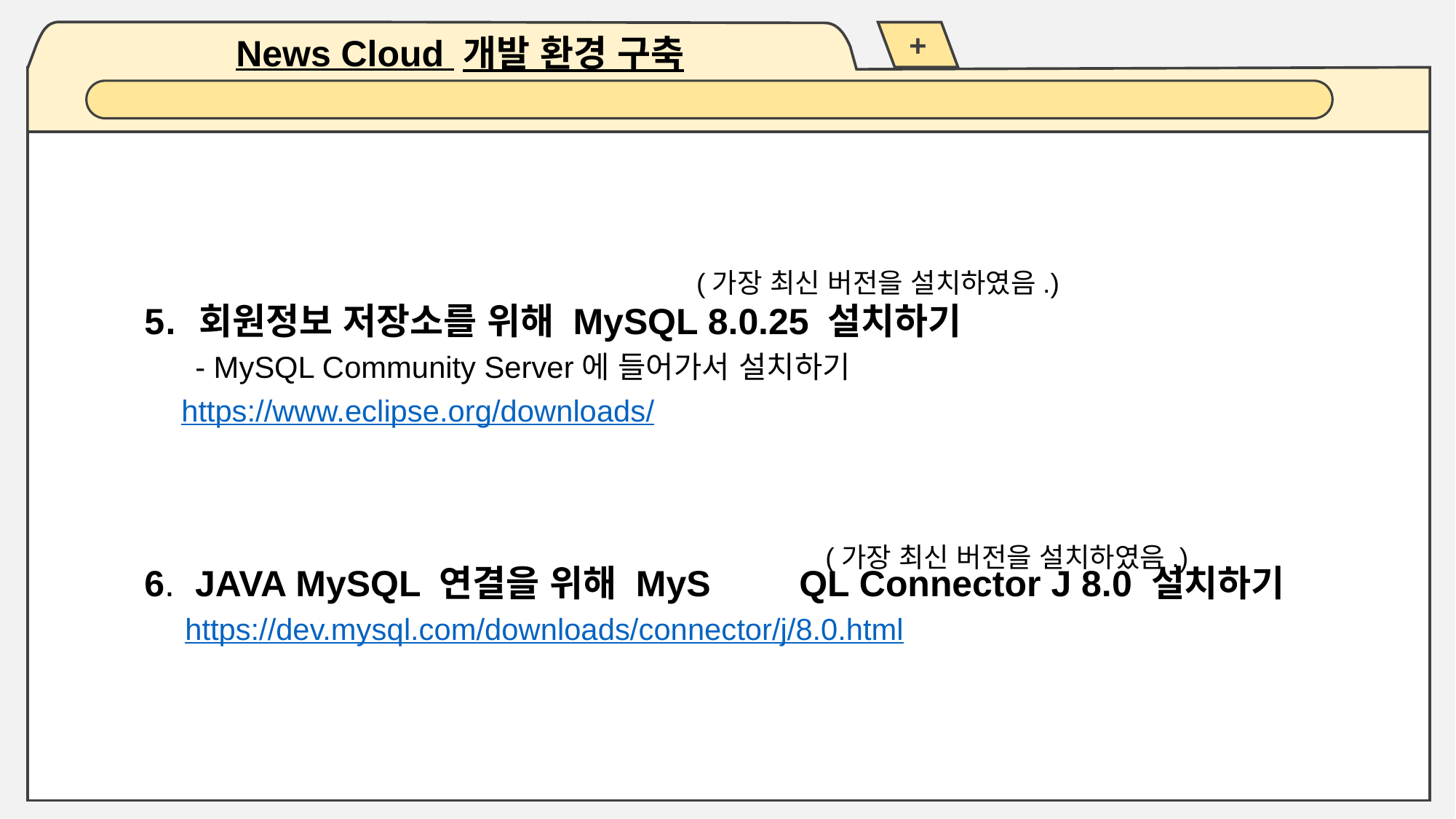

+
News Cloud 개발 환경 구축

(가장 최신 버전을 설치하였음.)
회원정보 저장소를 위해 MySQL 8.0.25 설치하기
     - MySQL Community Server에 들어가서 설치하기
    https://www.eclipse.org/downloads/

6.  JAVA MySQL 연결을 위해 MyS	QL Connector J 8.0 설치하기
    https://dev.mysql.com/downloads/connector/j/8.0.html
(가장 최신 버전을 설치하였음.)